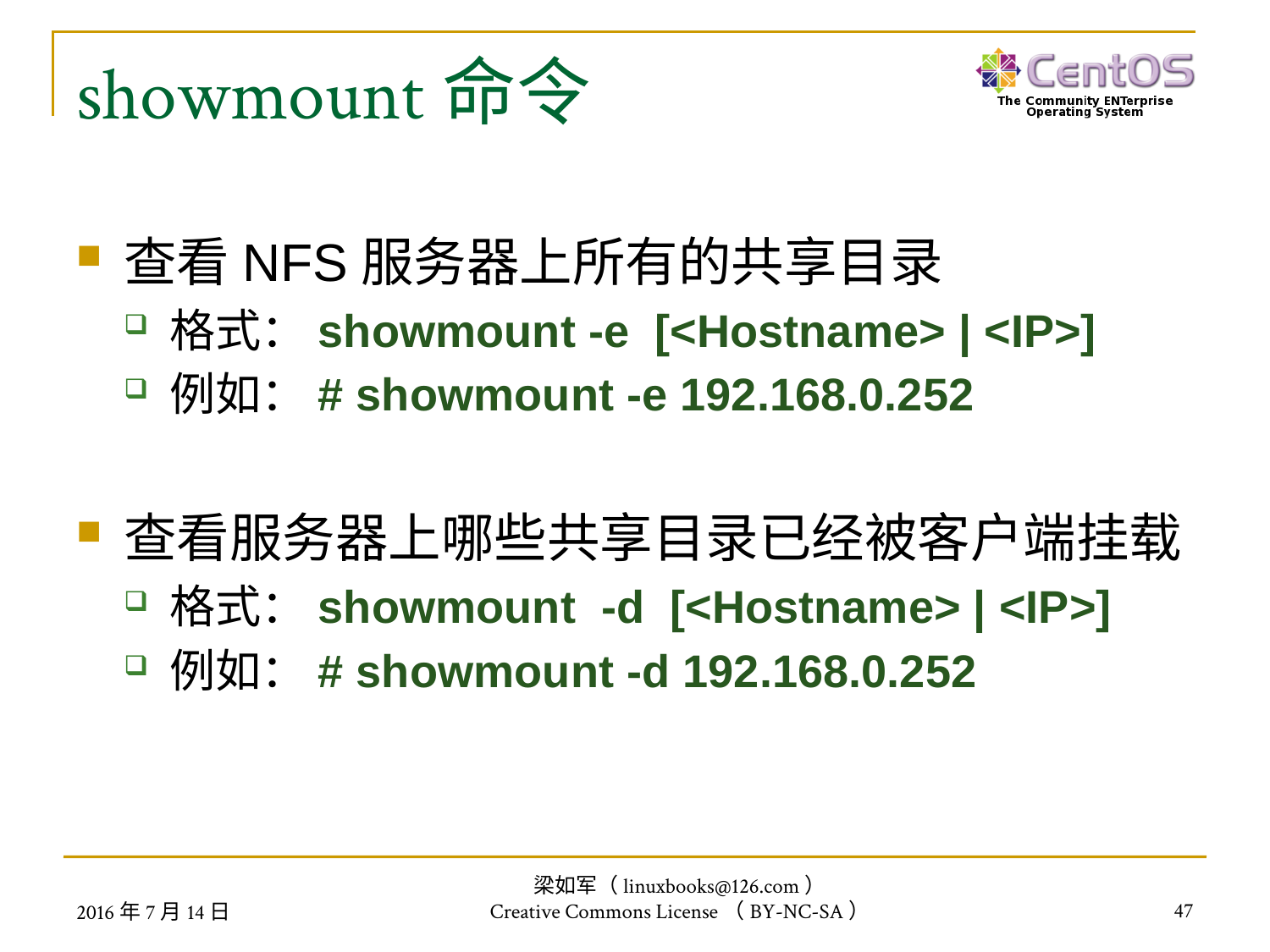

# showmount命令
查看NFS服务器上所有的共享目录
格式：showmount -e  [<Hostname> | <IP>]
例如：# showmount -e 192.168.0.252

查看服务器上哪些共享目录已经被客户端挂载
格式：showmount  -d  [<Hostname> | <IP>]
例如：# showmount -d 192.168.0.252
梁如军（linuxbooks@126.com）
Creative Commons License（BY-NC-SA）
2016年7月14日
47